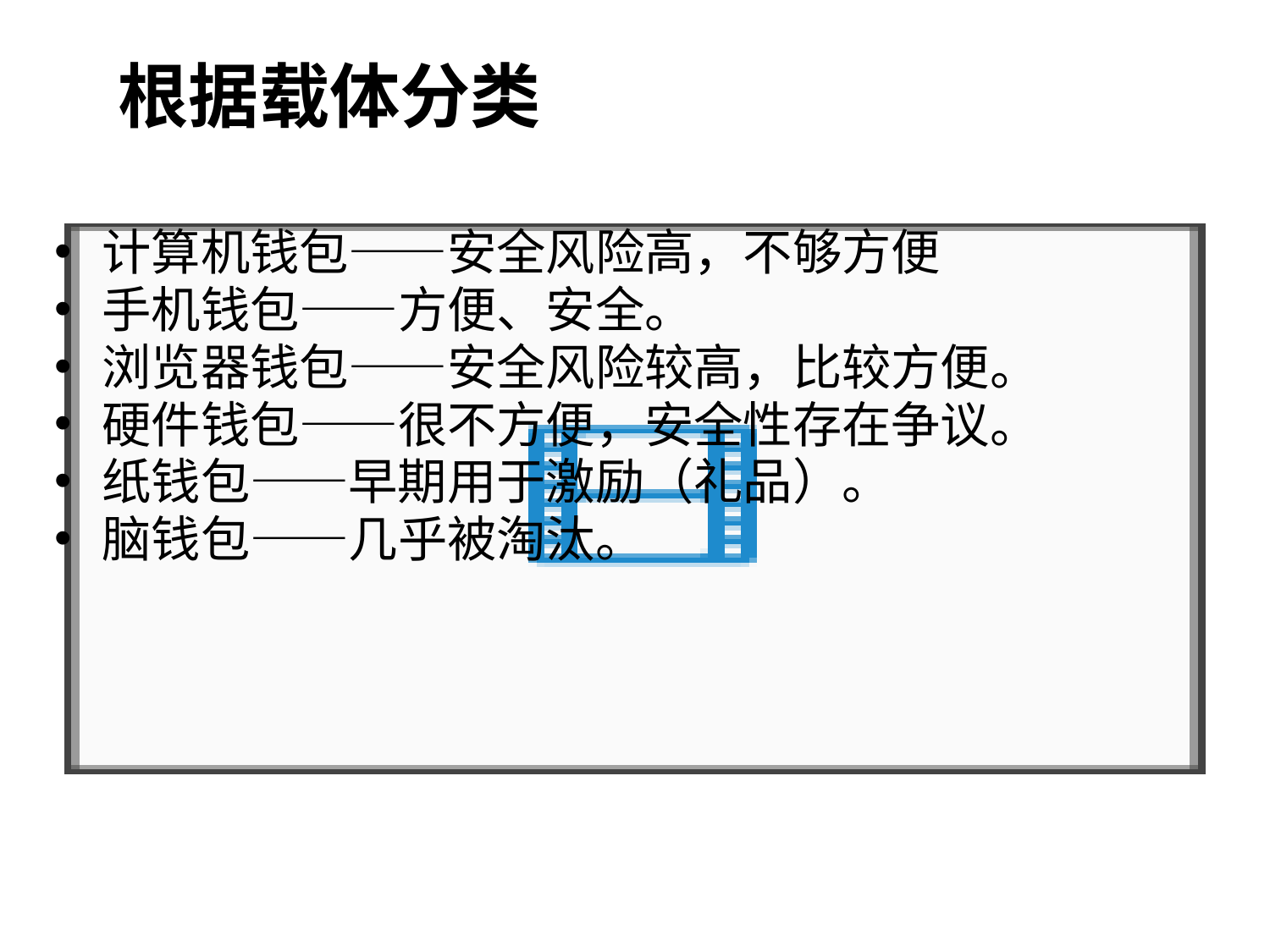

# 根据载体分类
计算机钱包——安全风险高，不够方便
手机钱包——方便、安全。
浏览器钱包——安全风险较高，比较方便。
硬件钱包——很不方便，安全性存在争议。
纸钱包——早期用于激励（礼品）。
脑钱包——几乎被淘汰。